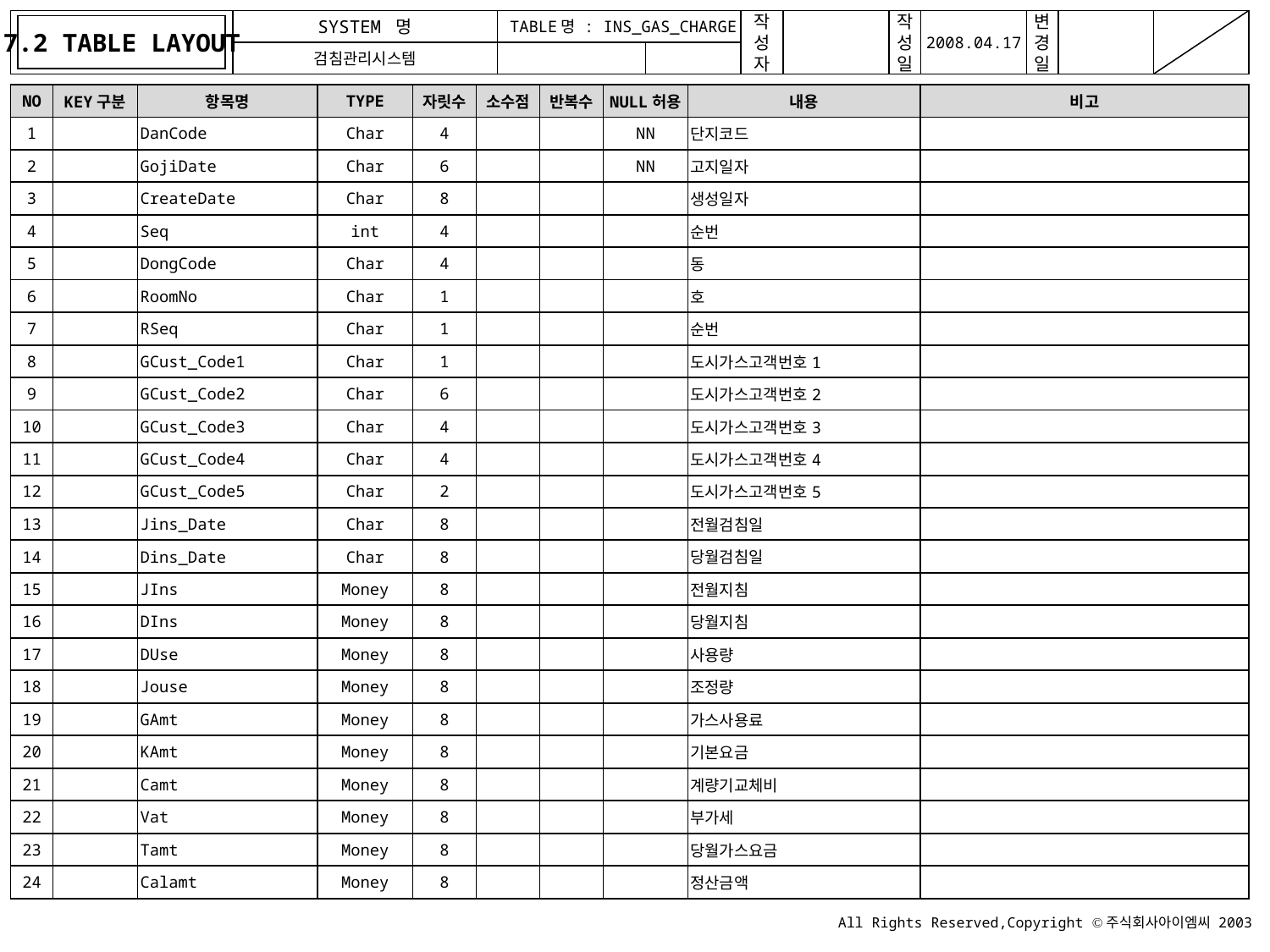

7.2 TABLE LAYOUT
TABLE명 : INS_GAS_CHARGE
| NO | KEY구분 | 항목명 | TYPE | 자릿수 | 소수점 | 반복수 | NULL허용 | 내용 | 비고 |
| --- | --- | --- | --- | --- | --- | --- | --- | --- | --- |
| 1 |  | DanCode | Char | 4 |  |  | NN | 단지코드 |  |
| 2 |  | GojiDate | Char | 6 |  |  | NN | 고지일자 |  |
| 3 |  | CreateDate | Char | 8 |  |  |  | 생성일자 |  |
| 4 |  | Seq | int | 4 |  |  |  | 순번 |  |
| 5 |  | DongCode | Char | 4 |  |  |  | 동 |  |
| 6 |  | RoomNo | Char | 1 |  |  |  | 호 |  |
| 7 |  | RSeq | Char | 1 |  |  |  | 순번 |  |
| 8 |  | GCust\_Code1 | Char | 1 |  |  |  | 도시가스고객번호1 |  |
| 9 |  | GCust\_Code2 | Char | 6 |  |  |  | 도시가스고객번호2 |  |
| 10 |  | GCust\_Code3 | Char | 4 |  |  |  | 도시가스고객번호3 |  |
| 11 |  | GCust\_Code4 | Char | 4 |  |  |  | 도시가스고객번호4 |  |
| 12 |  | GCust\_Code5 | Char | 2 |  |  |  | 도시가스고객번호5 |  |
| 13 |  | Jins\_Date | Char | 8 |  |  |  | 전월검침일 |  |
| 14 |  | Dins\_Date | Char | 8 |  |  |  | 당월검침일 |  |
| 15 |  | JIns | Money | 8 |  |  |  | 전월지침 |  |
| 16 |  | DIns | Money | 8 |  |  |  | 당월지침 |  |
| 17 |  | DUse | Money | 8 |  |  |  | 사용량 |  |
| 18 |  | Jouse | Money | 8 |  |  |  | 조정량 |  |
| 19 |  | GAmt | Money | 8 |  |  |  | 가스사용료 |  |
| 20 |  | KAmt | Money | 8 |  |  |  | 기본요금 |  |
| 21 |  | Camt | Money | 8 |  |  |  | 계량기교체비 |  |
| 22 |  | Vat | Money | 8 |  |  |  | 부가세 |  |
| 23 |  | Tamt | Money | 8 |  |  |  | 당월가스요금 |  |
| 24 |  | Calamt | Money | 8 |  |  |  | 정산금액 |  |